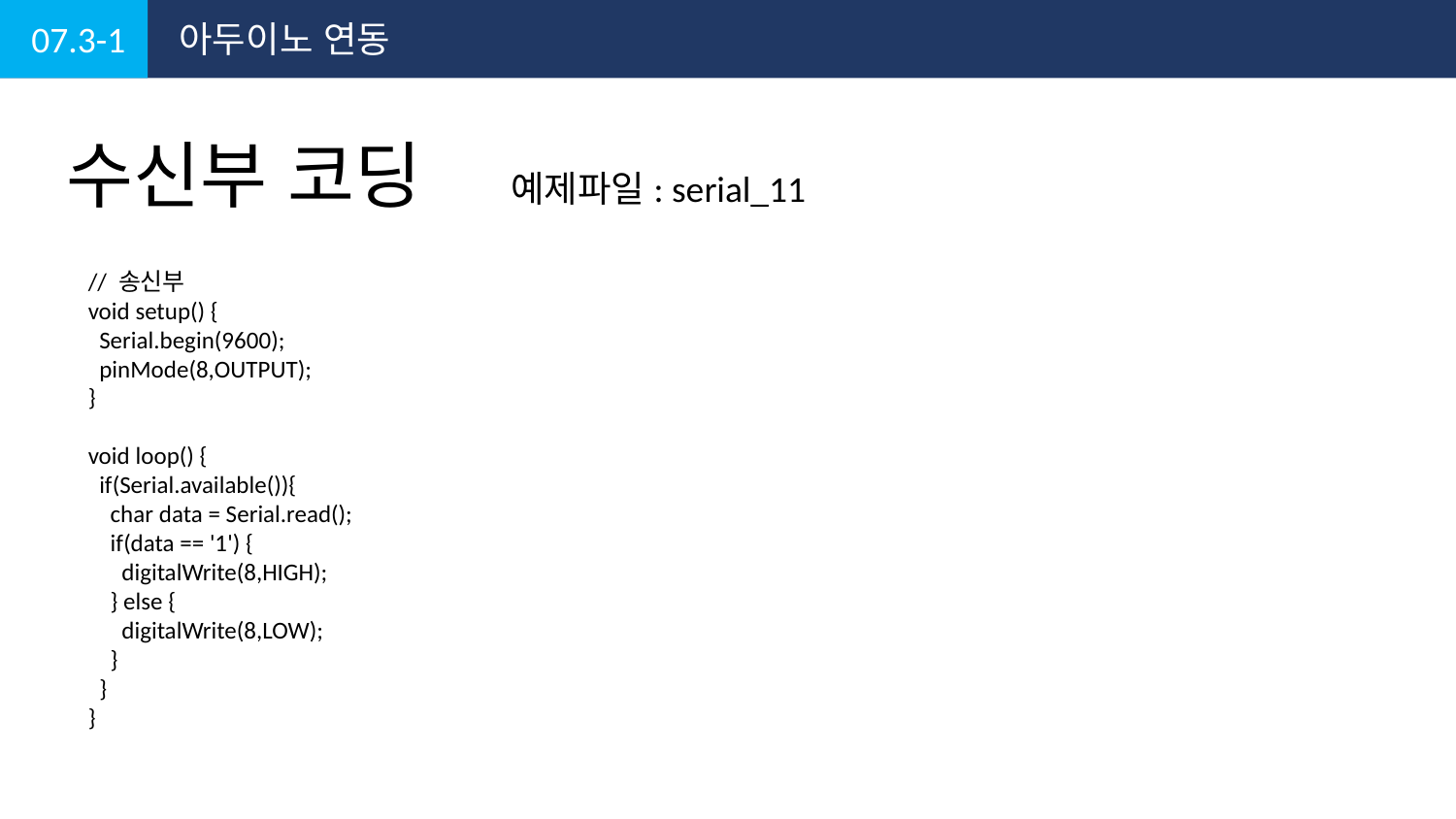

07.3-1
아두이노 연동
수신부 코딩
예제파일: serial_11
// 송신부
void setup() {
  Serial.begin(9600);
  pinMode(8,OUTPUT);
}

void loop() {
  if(Serial.available()){
    char data = Serial.read();
    if(data == '1') {
      digitalWrite(8,HIGH);
    } else {
      digitalWrite(8,LOW);
    }
  }
}